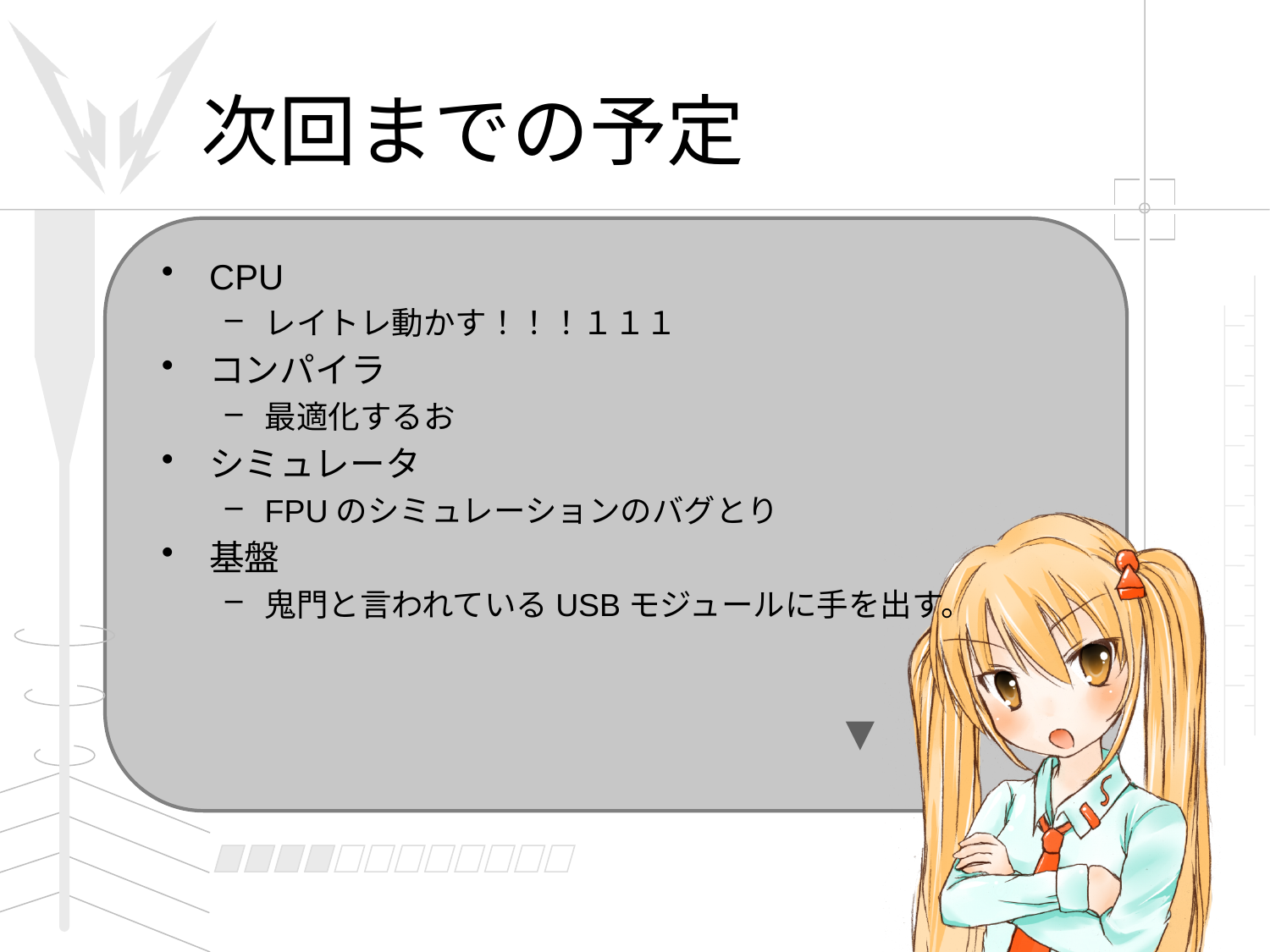

# 次回までの予定
CPU
レイトレ動かす！！！１１１
コンパイラ
最適化するお
シミュレータ
FPUのシミュレーションのバグとり
基盤
鬼門と言われているUSBモジュールに手を出す。